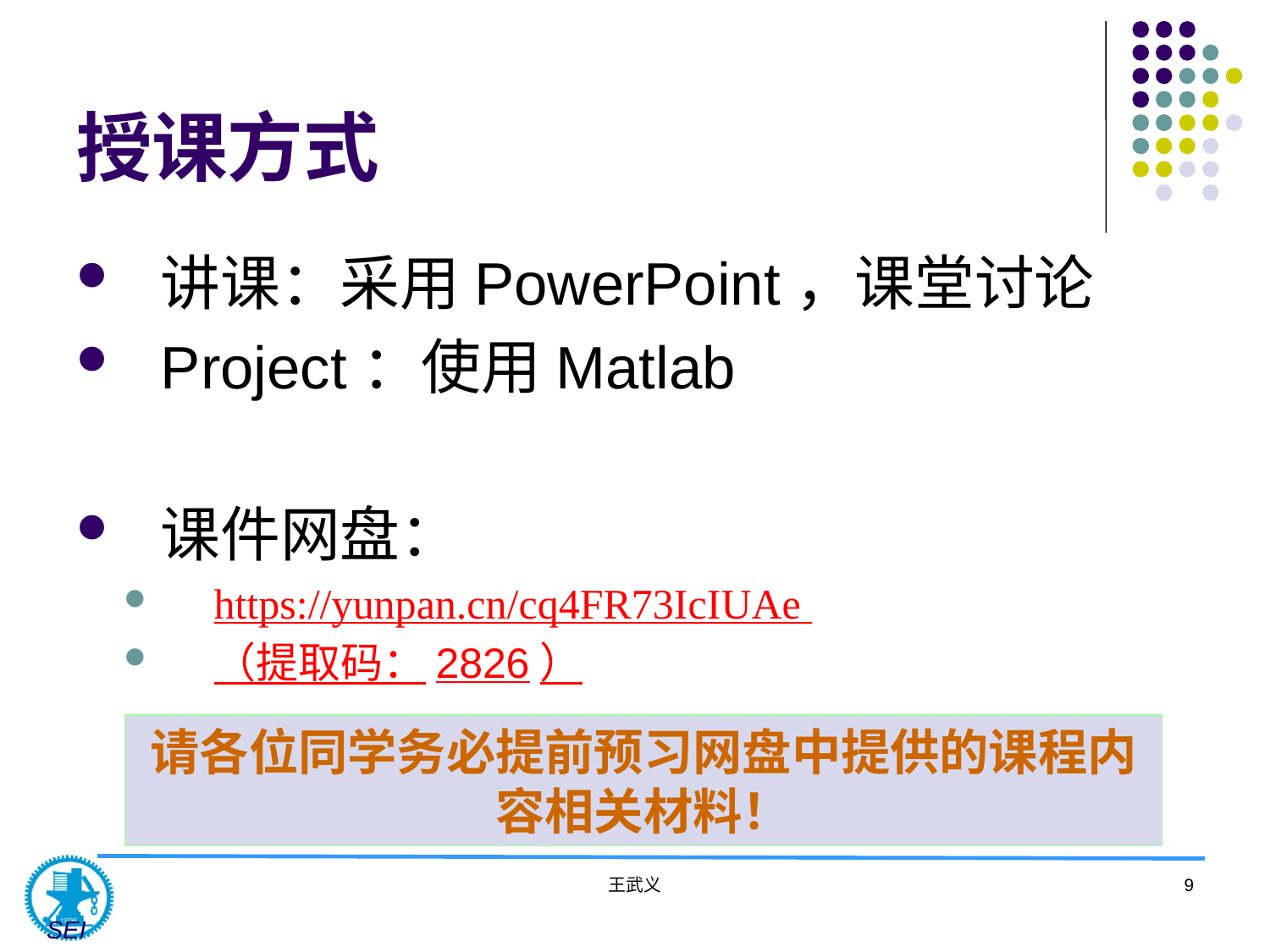

# 授课方式

讲课：采用PowerPoint，课堂讨论
Project：使用Matlab

课件网盘：
https://yunpan.cn/cq4FR73IcIUAe
（提取码：2826）
请各位同学务必提前预习网盘中提供的课程内容相关材料！
王武义
9